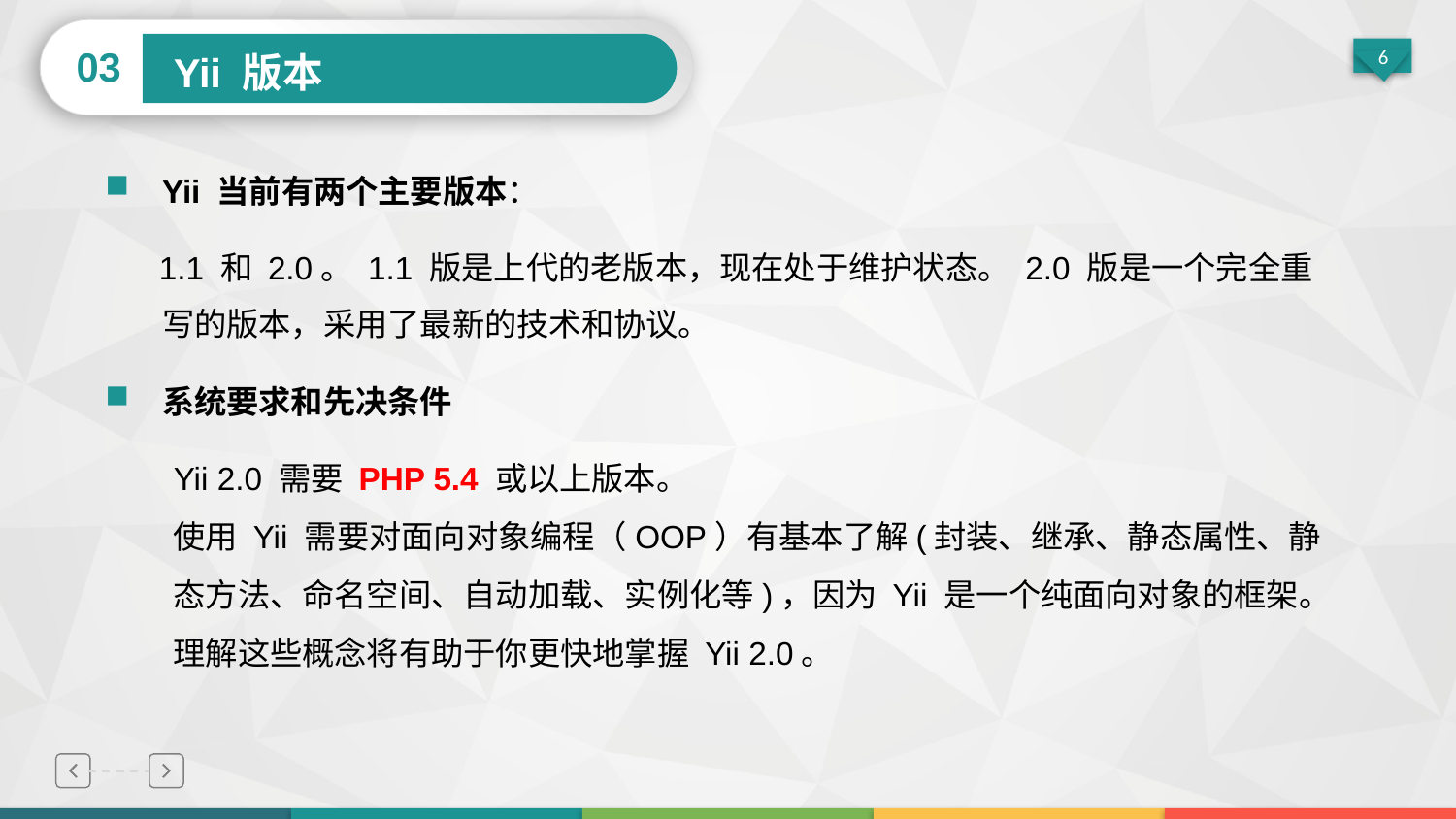

03
Yii 版本
Yii 当前有两个主要版本：
      1.1 和 2.0。 1.1 版是上代的老版本，现在处于维护状态。 2.0 版是一个完全重写的版本，采用了最新的技术和协议。
系统要求和先决条件
Yii 2.0 需要 PHP 5.4 或以上版本。
使用 Yii 需要对面向对象编程（OOP）有基本了解(封装、继承、静态属性、静态方法、命名空间、自动加载、实例化等)，因为 Yii 是一个纯面向对象的框架。 理解这些概念将有助于你更快地掌握 Yii 2.0。